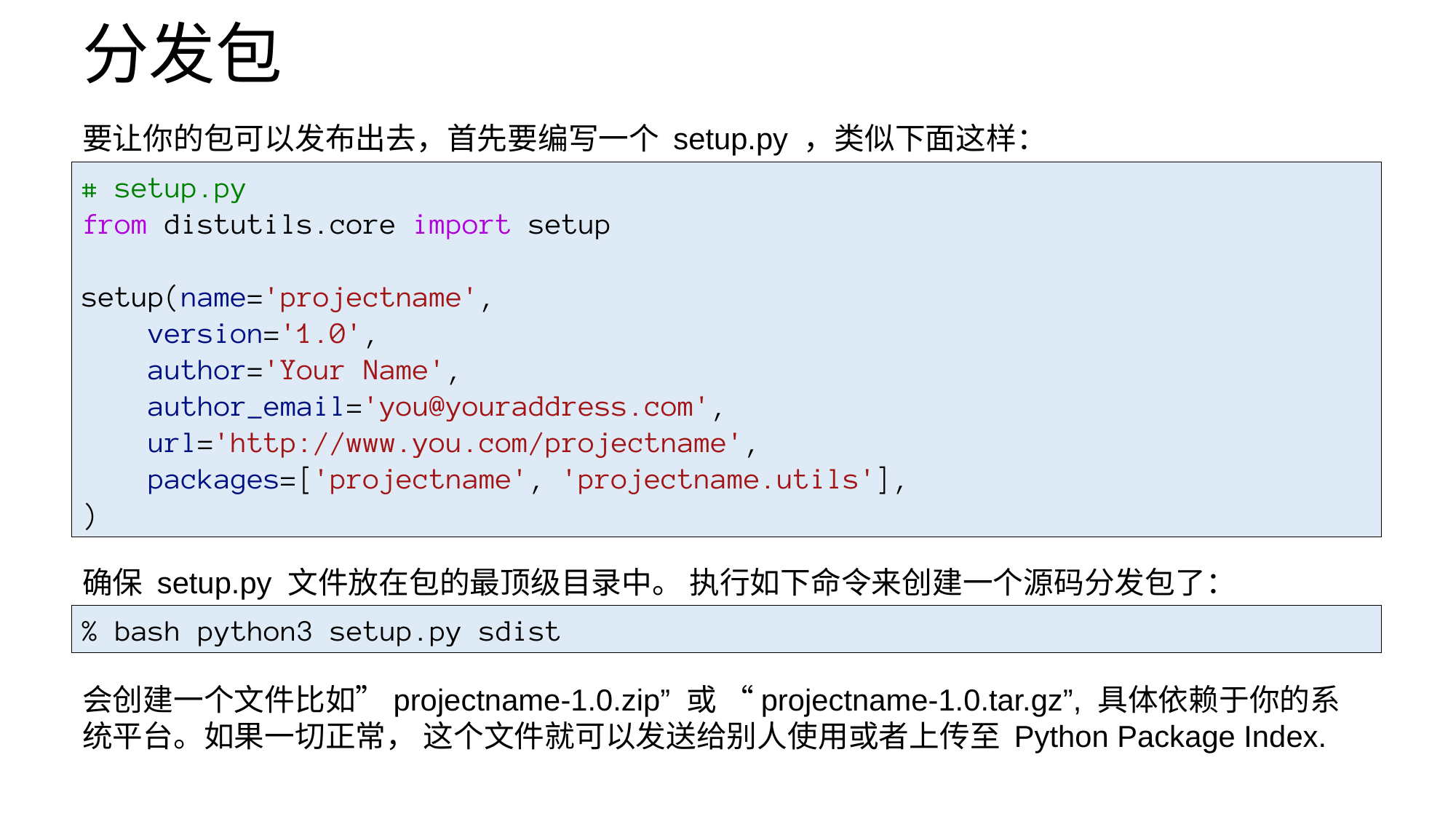

# 分发包
要让你的包可以发布出去，首先要编写一个 setup.py ，类似下面这样：
# setup.py
from distutils.core import setup
setup(name='projectname',
    version='1.0',
    author='Your Name',
    author_email='you@youraddress.com',
    url='http://www.you.com/projectname',
    packages=['projectname', 'projectname.utils'],
)
确保 setup.py 文件放在包的最顶级目录中。 执行如下命令来创建一个源码分发包了：
% bash python3 setup.py sdist
会创建一个文件比如”projectname-1.0.zip” 或 “projectname-1.0.tar.gz”, 具体依赖于你的系统平台。如果一切正常， 这个文件就可以发送给别人使用或者上传至 Python Package Index.